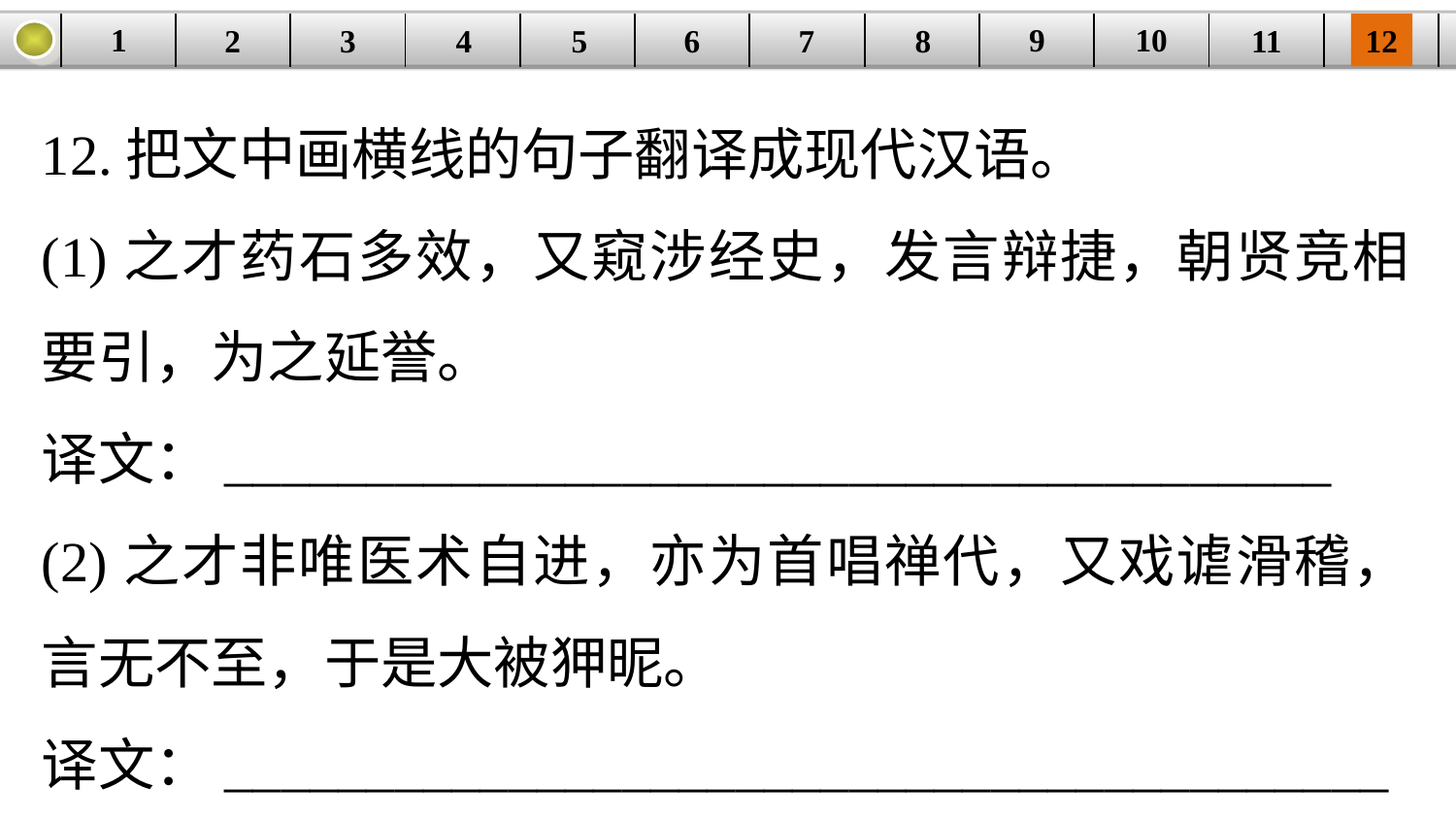

9
10
1
3
4
5
6
8
11
2
12
|  |  |  |  |  |  |  |  |  |  |  |  |
| --- | --- | --- | --- | --- | --- | --- | --- | --- | --- | --- | --- |
7

12.把文中画横线的句子翻译成现代汉语。
(1)之才药石多效，又窥涉经史，发言辩捷，朝贤竞相要引，为之延誉。
译文：_______________________________________
(2)之才非唯医术自进，亦为首唱禅代，又戏谑滑稽，言无不至，于是大被狎昵。
译文：_________________________________________